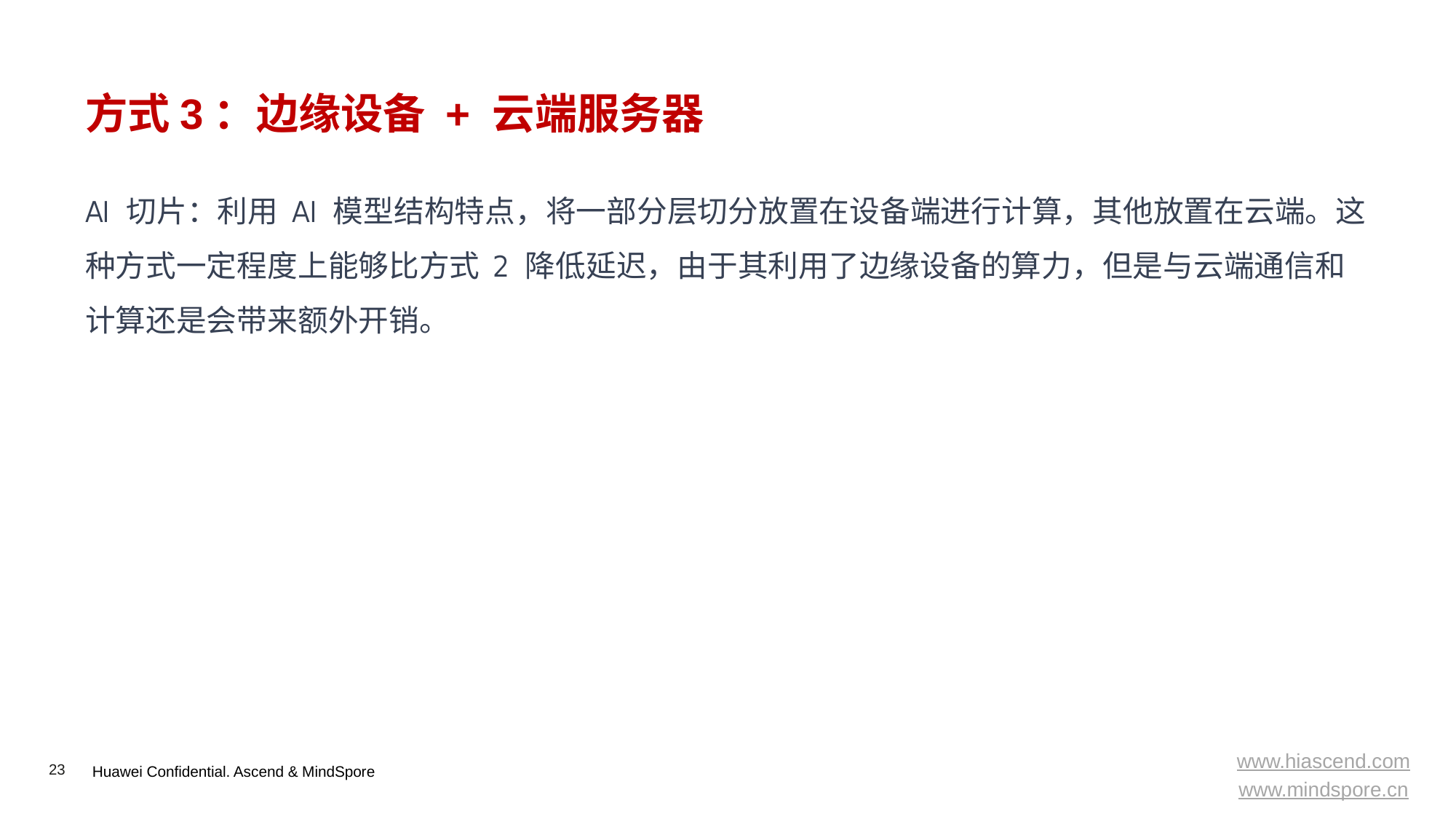

# 方式3：边缘设备 + 云端服务器
AI 切片：利用 AI 模型结构特点，将一部分层切分放置在设备端进行计算，其他放置在云端。这种方式一定程度上能够比方式 2 降低延迟，由于其利用了边缘设备的算力，但是与云端通信和计算还是会带来额外开销。